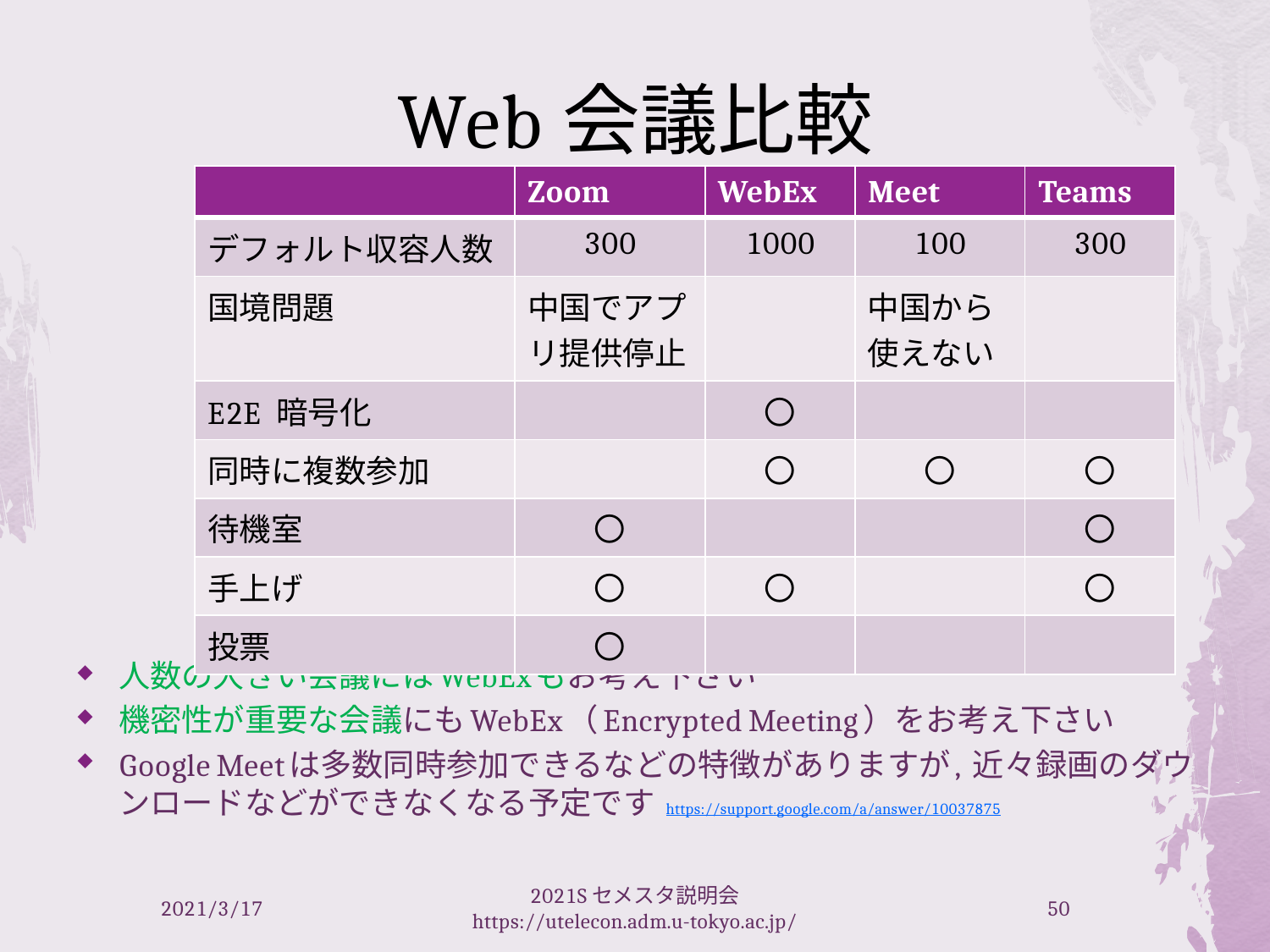

# Web会議比較
|  | Zoom | WebEx | Meet | Teams |
| --- | --- | --- | --- | --- |
| デフォルト収容人数 | 300 | 1000 | 100 | 300 |
| 国境問題 | 中国でアプリ提供停止 |  | 中国から使えない |  |
| E2E 暗号化 |  | 〇 |  |  |
| 同時に複数参加 |  | 〇 | 〇 | 〇 |
| 待機室 | 〇 |  |  | 〇 |
| 手上げ | 〇 | 〇 |  | 〇 |
| 投票 | 〇 |  |  |  |

人数の大きい会議にはWebExもお考え下さい
機密性が重要な会議にもWebEx（Encrypted Meeting）をお考え下さい
Google Meetは多数同時参加できるなどの特徴がありますが, 近々録画のダウンロードなどができなくなる予定です https://support.google.com/a/answer/10037875
2021/3/17
2021Sセメスタ説明会 https://utelecon.adm.u-tokyo.ac.jp/
50